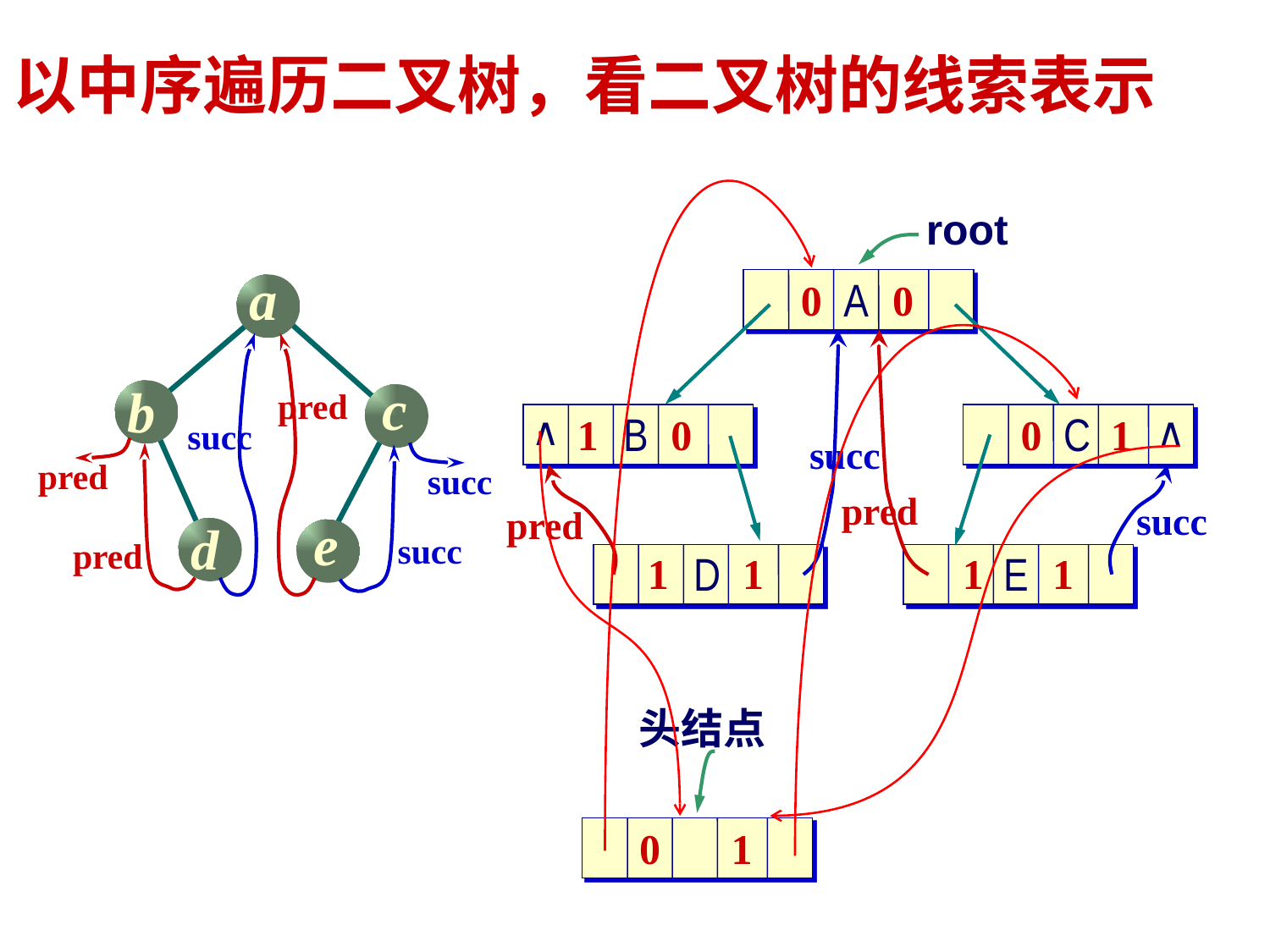

# 以中序遍历二叉树，看二叉树的线索表示
root

A

0
0

B
∧

C
∧

1
0
0
1
succ

pred
succ
pred
D
E
1
1
1
1

a

c
b
pred

succ

pred
succ
e
d

succ
pred
头结点

0
1